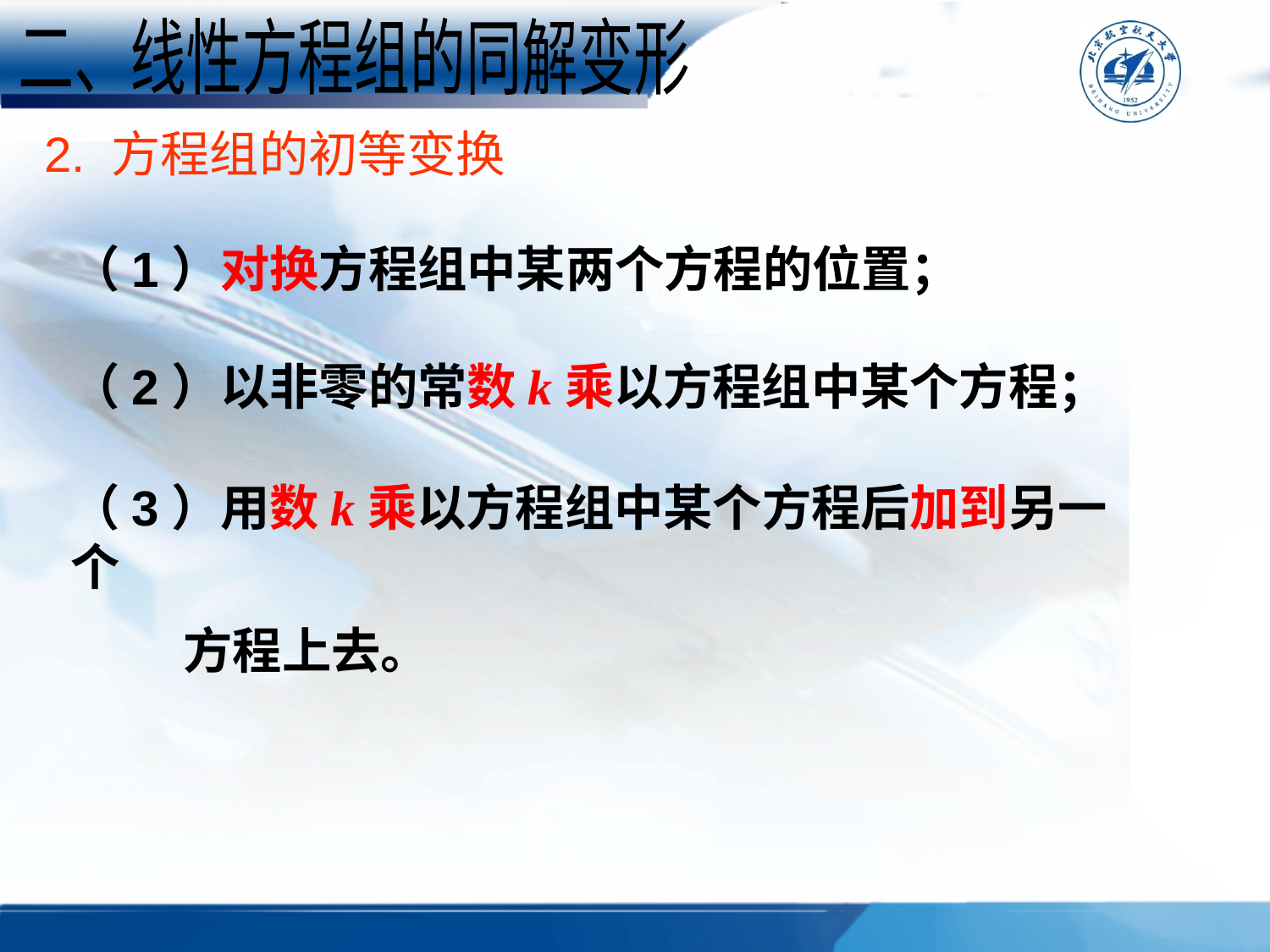

二、线性方程组的同解变形
2. 方程组的初等变换
（1）对换方程组中某两个方程的位置；
（2）以非零的常数k乘以方程组中某个方程；
（3）用数k乘以方程组中某个方程后加到另一个
         方程上去。